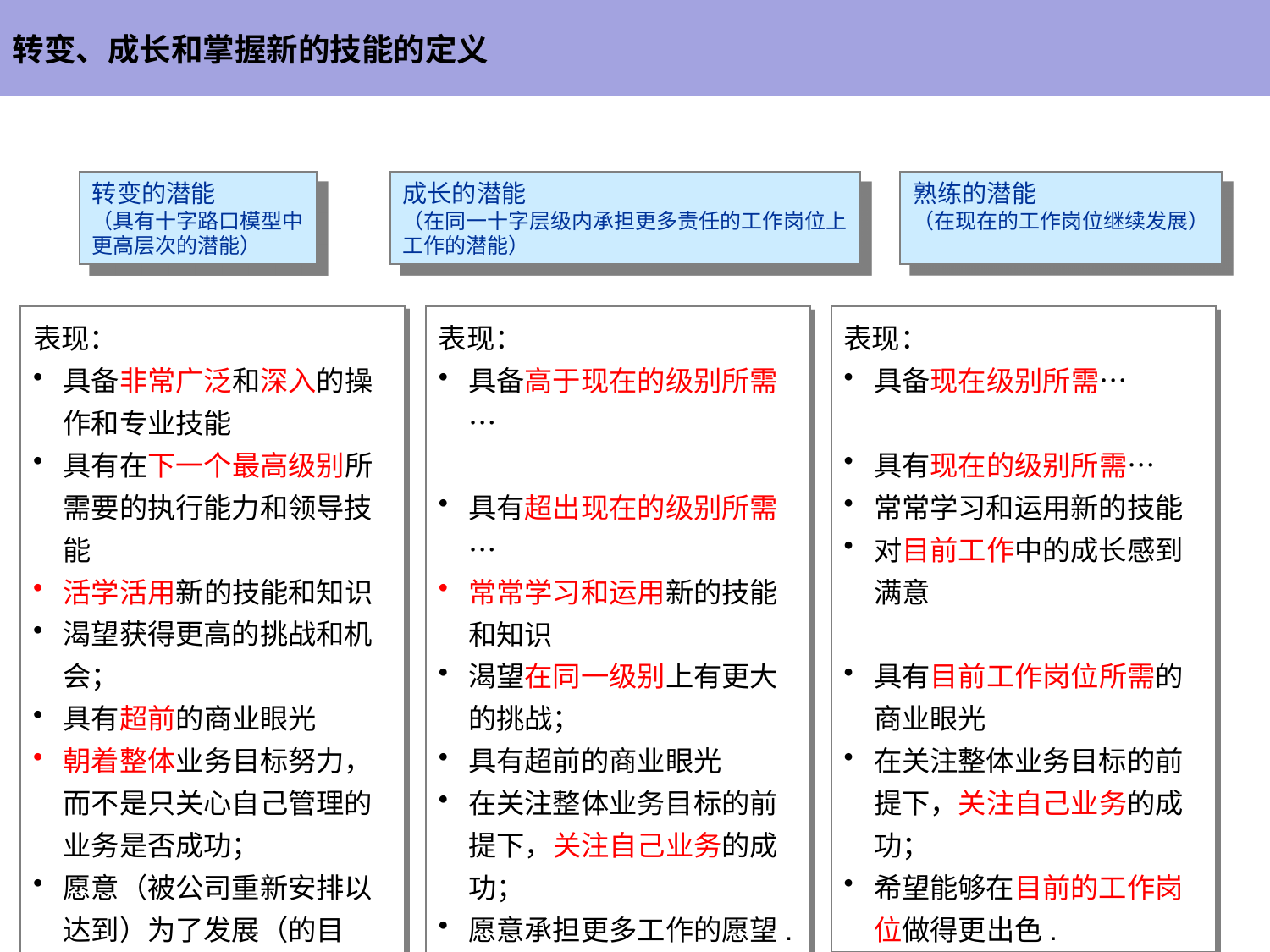

转变、成长和掌握新的技能的定义
转变的潜能
（具有十字路口模型中
更高层次的潜能）
成长的潜能
（在同一十字层级内承担更多责任的工作岗位上
工作的潜能）
熟练的潜能
（在现在的工作岗位继续发展）

表现：
具备非常广泛和深入的操作和专业技能
具有在下一个最高级别所需要的执行能力和领导技能
活学活用新的技能和知识
渴望获得更高的挑战和机会；
具有超前的商业眼光
朝着整体业务目标努力，而不是只关心自己管理的业务是否成功；
愿意（被公司重新安排以达到）为了发展（的目的）而进行内部的流动。
表现：
具备高于现在的级别所需…

具有超出现在的级别所需…
常常学习和运用新的技能和知识
渴望在同一级别上有更大的挑战；
具有超前的商业眼光
在关注整体业务目标的前提下，关注自己业务的成功；
愿意承担更多工作的愿望.

表现：
具备现在级别所需…

具有现在的级别所需…
常常学习和运用新的技能
对目前工作中的成长感到满意

具有目前工作岗位所需的商业眼光
在关注整体业务目标的前提下，关注自己业务的成功；
希望能够在目前的工作岗位做得更出色.